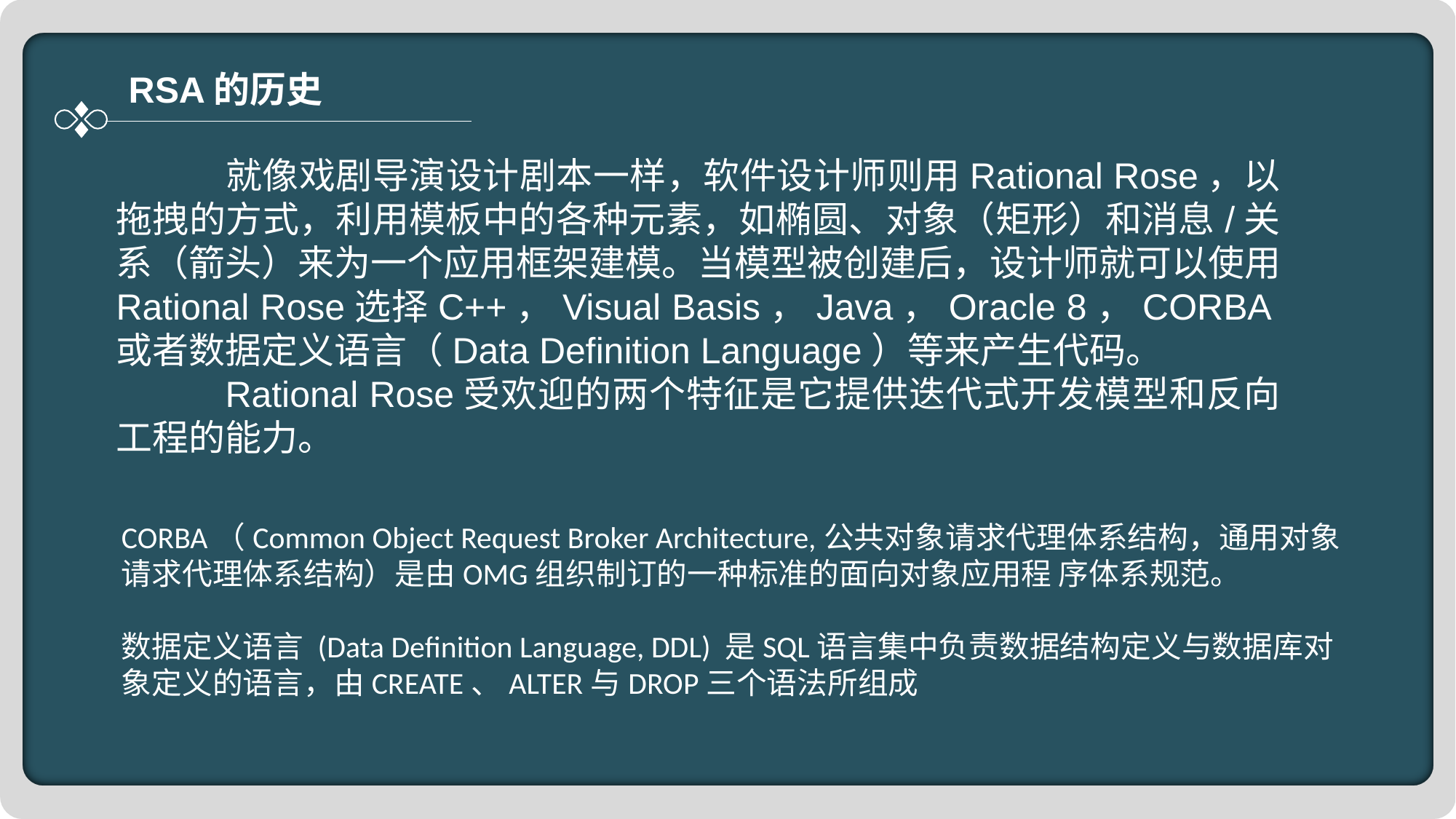

RSA的历史

	就像戏剧导演设计剧本一样，软件设计师则用Rational Rose，以拖拽的方式，利用模板中的各种元素，如椭圆、对象（矩形）和消息/关系（箭头）来为一个应用框架建模。当模型被创建后，设计师就可以使用Rational Rose选择C++，Visual Basis，Java，Oracle 8，CORBA或者数据定义语言（Data Definition Language）等来产生代码。
	Rational Rose受欢迎的两个特征是它提供迭代式开发模型和反向工程的能力。
CORBA（Common Object Request Broker Architecture,公共对象请求代理体系结构，通用对象请求代理体系结构）是由OMG组织制订的一种标准的面向对象应用程 序体系规范。

数据定义语言 (Data Definition Language, DDL) 是SQL语言集中负责数据结构定义与数据库对象定义的语言，由CREATE、ALTER与DROP三个语法所组成